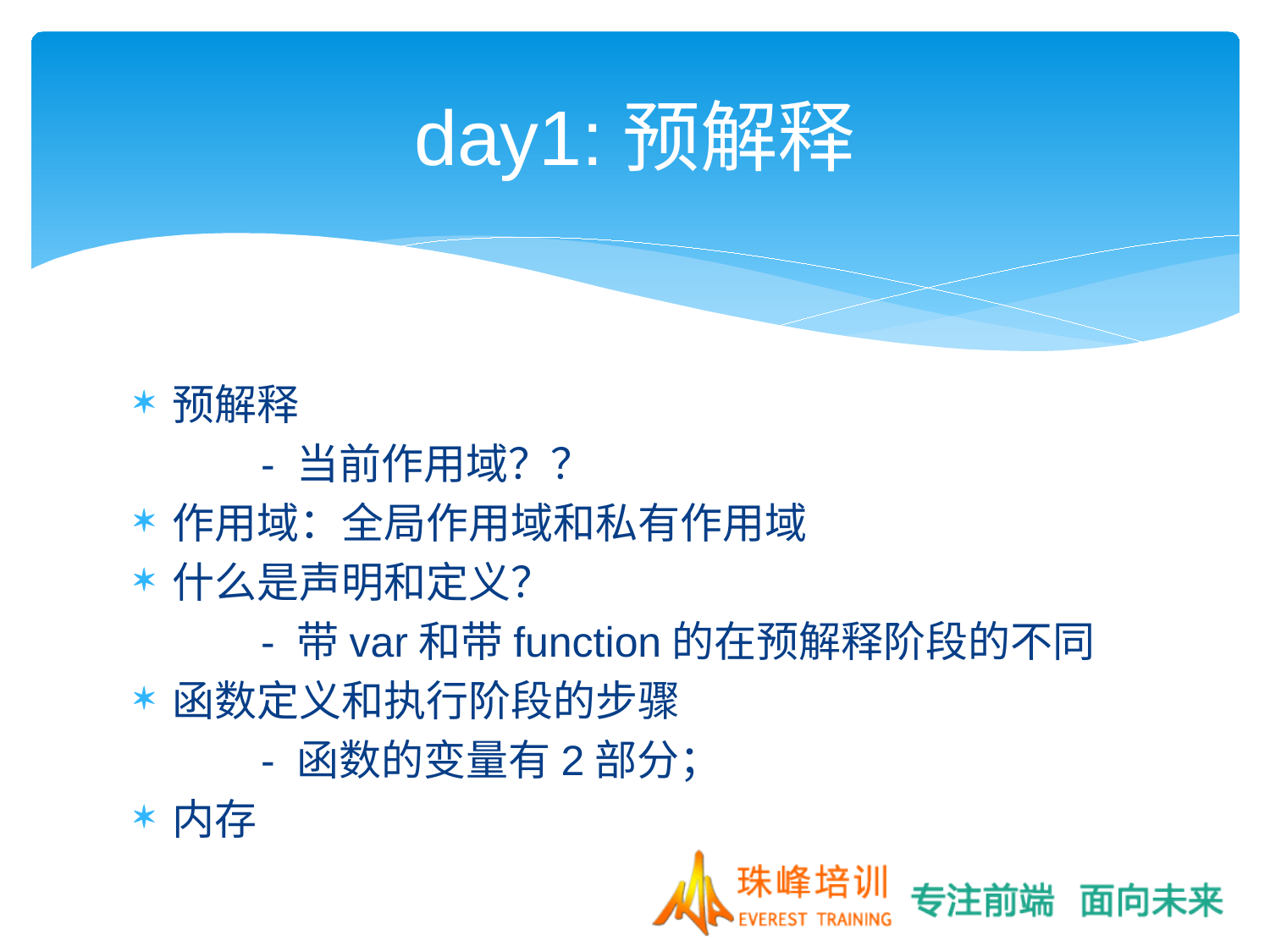

# day1:预解释
预解释
	- 当前作用域？？
作用域：全局作用域和私有作用域
什么是声明和定义？
	- 带var和带function的在预解释阶段的不同
函数定义和执行阶段的步骤
	- 函数的变量有2部分；
内存